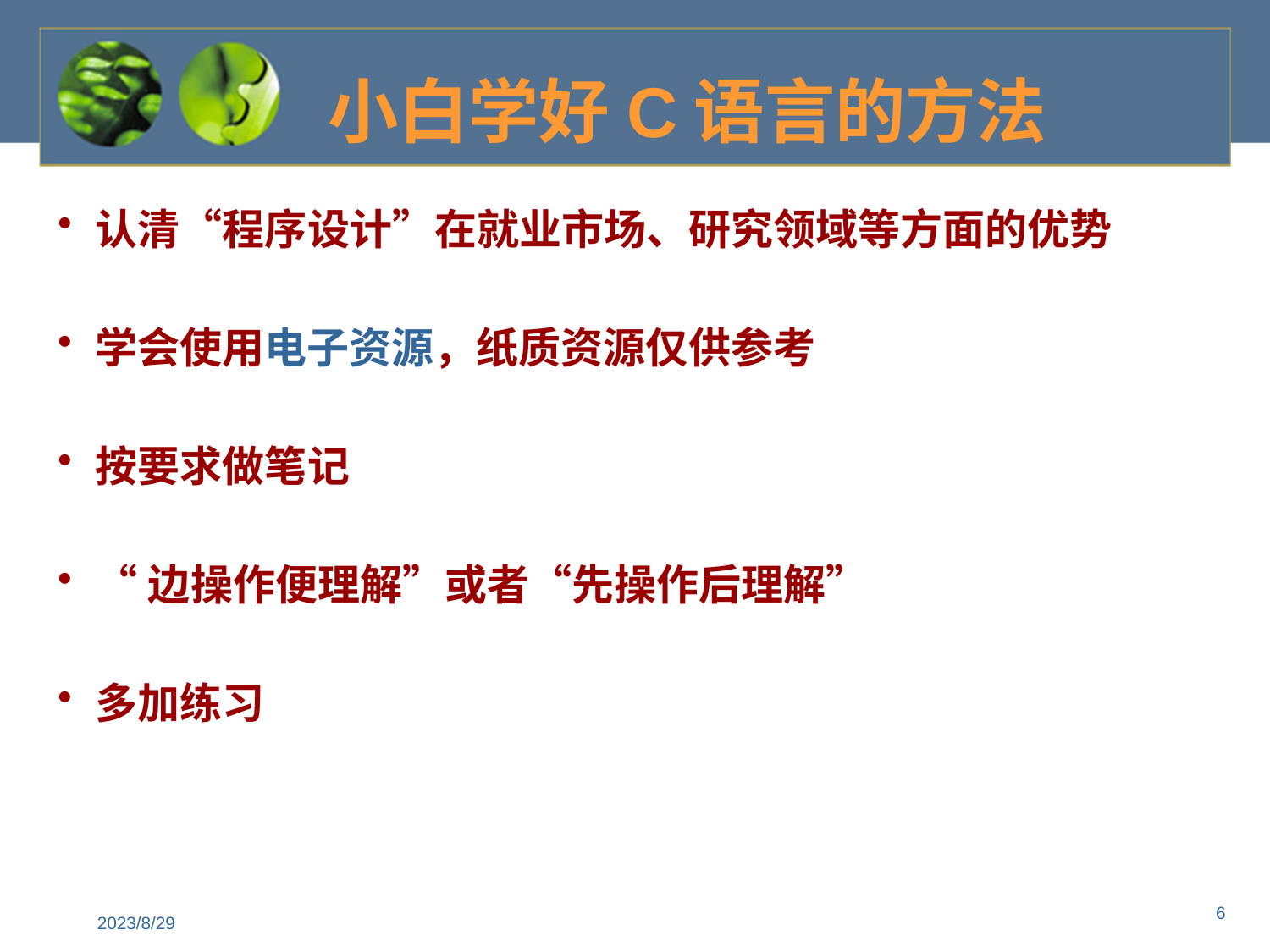

小白学好C语言的方法
认清“程序设计”在就业市场、研究领域等方面的优势

学会使用电子资源，纸质资源仅供参考

按要求做笔记

“边操作便理解”或者“先操作后理解”

多加练习
6
2023/8/29